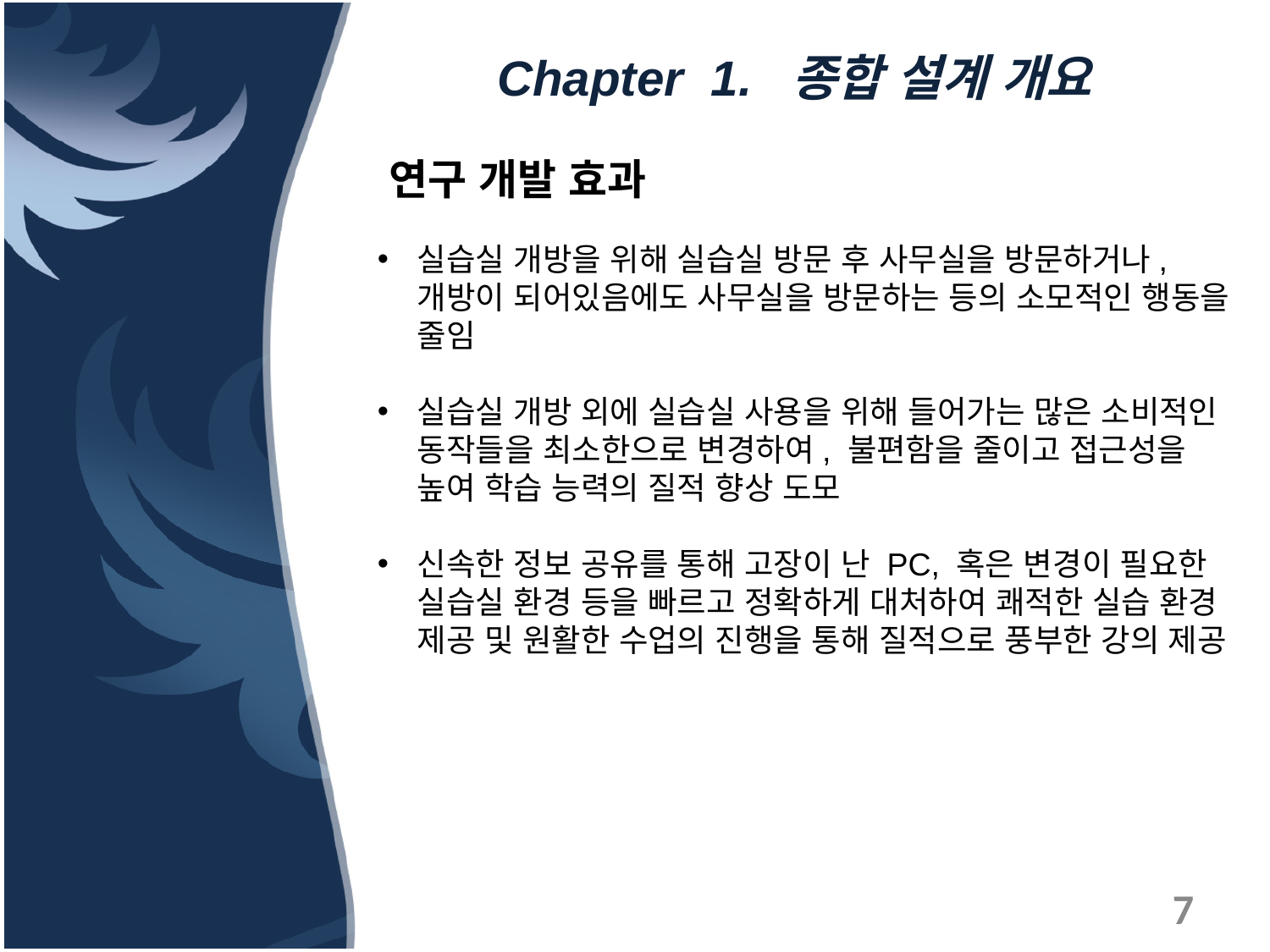

Chapter  1.  종합 설계 개요
연구 개발 효과
실습실 개방을 위해 실습실 방문 후 사무실을 방문하거나, 개방이 되어있음에도 사무실을 방문하는 등의 소모적인 행동을 줄임

실습실 개방 외에 실습실 사용을 위해 들어가는 많은 소비적인 동작들을 최소한으로 변경하여, 불편함을 줄이고 접근성을 높여 학습 능력의 질적 향상 도모

신속한 정보 공유를 통해 고장이 난 PC, 혹은 변경이 필요한 실습실 환경 등을 빠르고 정확하게 대처하여 쾌적한 실습 환경 제공 및 원활한 수업의 진행을 통해 질적으로 풍부한 강의 제공

7